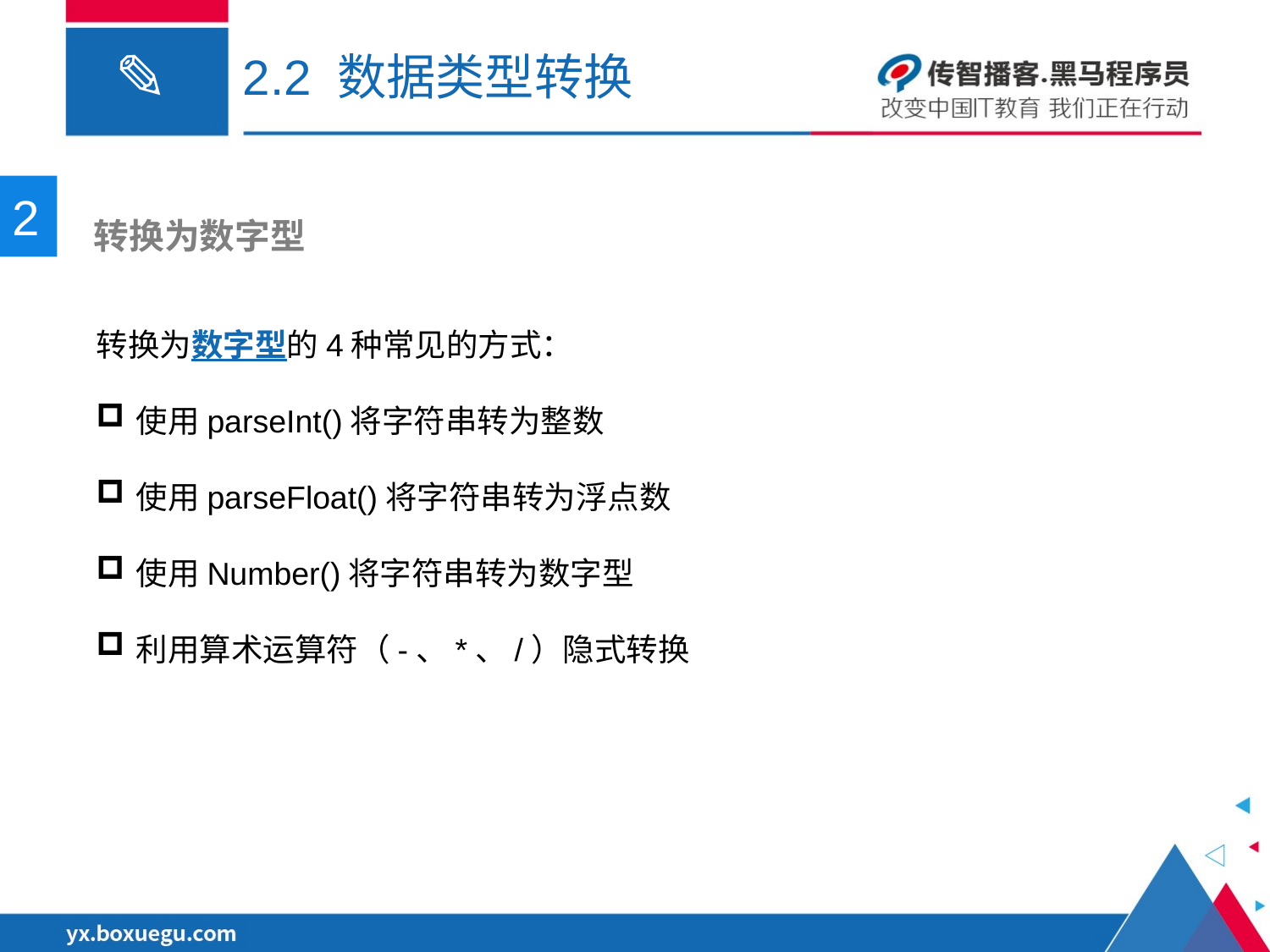

# 2.2 数据类型转换

2
  转换为数字型
转换为数字型的4种常见的方式：
使用parseInt()将字符串转为整数
使用parseFloat()将字符串转为浮点数
使用Number()将字符串转为数字型
利用算术运算符（-、*、/）隐式转换